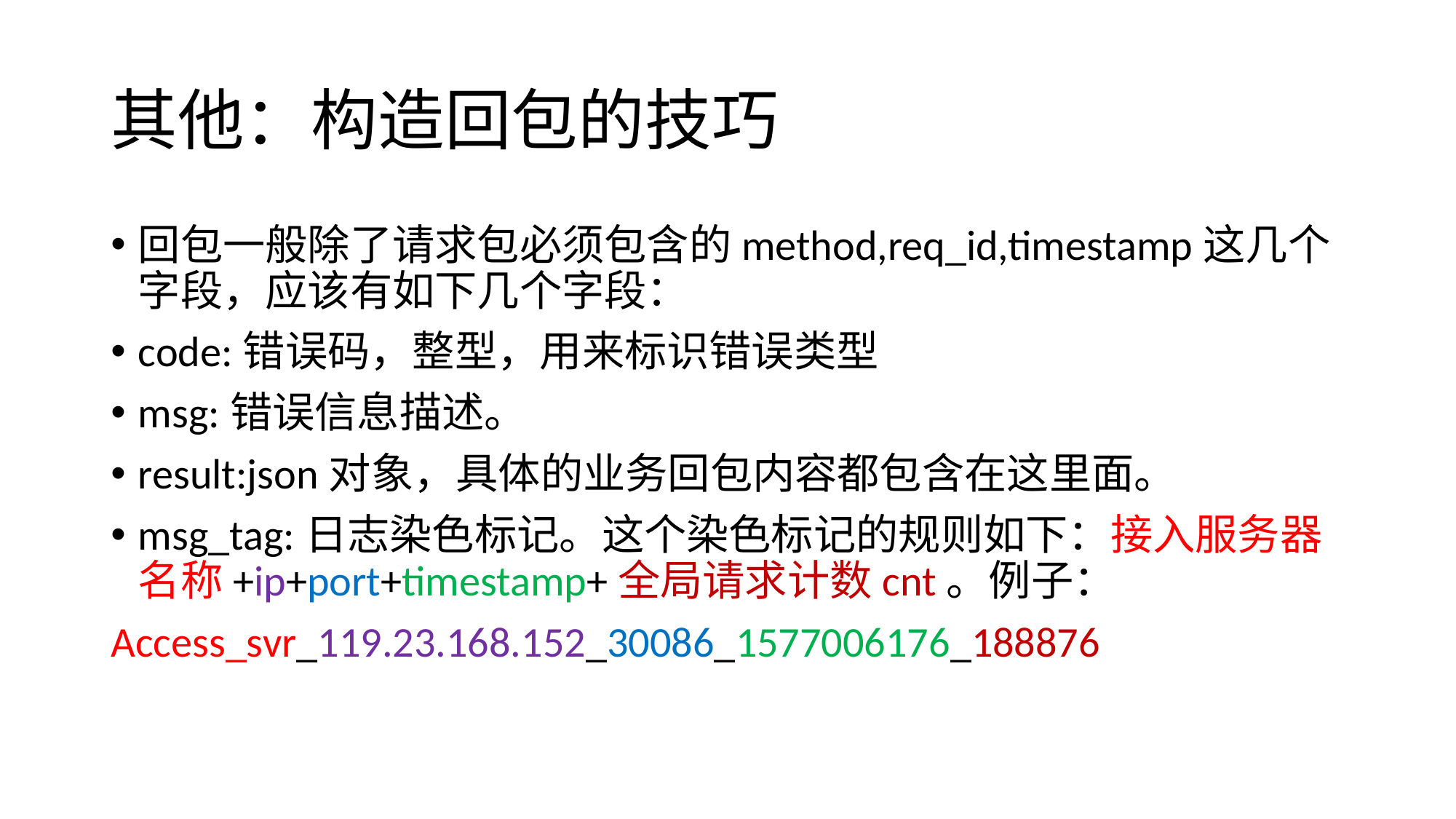

# 其他：构造回包的技巧
回包一般除了请求包必须包含的method,req_id,timestamp这几个字段，应该有如下几个字段：
code:错误码，整型，用来标识错误类型
msg:错误信息描述。
result:json对象，具体的业务回包内容都包含在这里面。
msg_tag:日志染色标记。这个染色标记的规则如下：接入服务器名称+ip+port+timestamp+全局请求计数cnt。例子：
Access_svr_119.23.168.152_30086_1577006176_188876